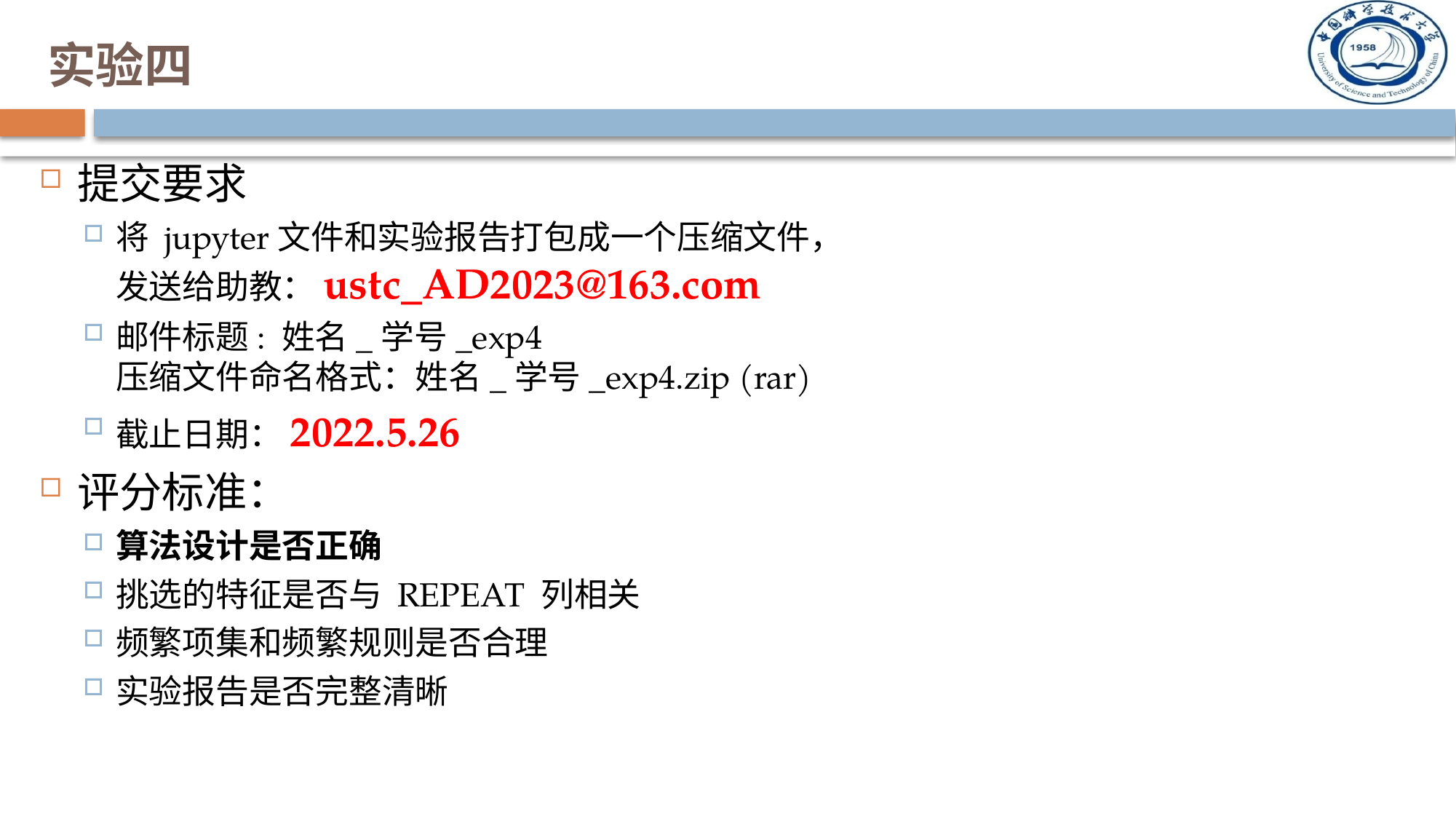

# 实验四
提交要求
将 jupyter文件和实验报告打包成一个压缩文件，
发送给助教：ustc_AD2023@163.com
邮件标题: 姓名_学号_exp4
压缩文件命名格式：姓名_学号_exp4.zip (rar)
截止日期：2022.5.26
评分标准：
算法设计是否正确
挑选的特征是否与 REPEAT 列相关
频繁项集和频繁规则是否合理
实验报告是否完整清晰